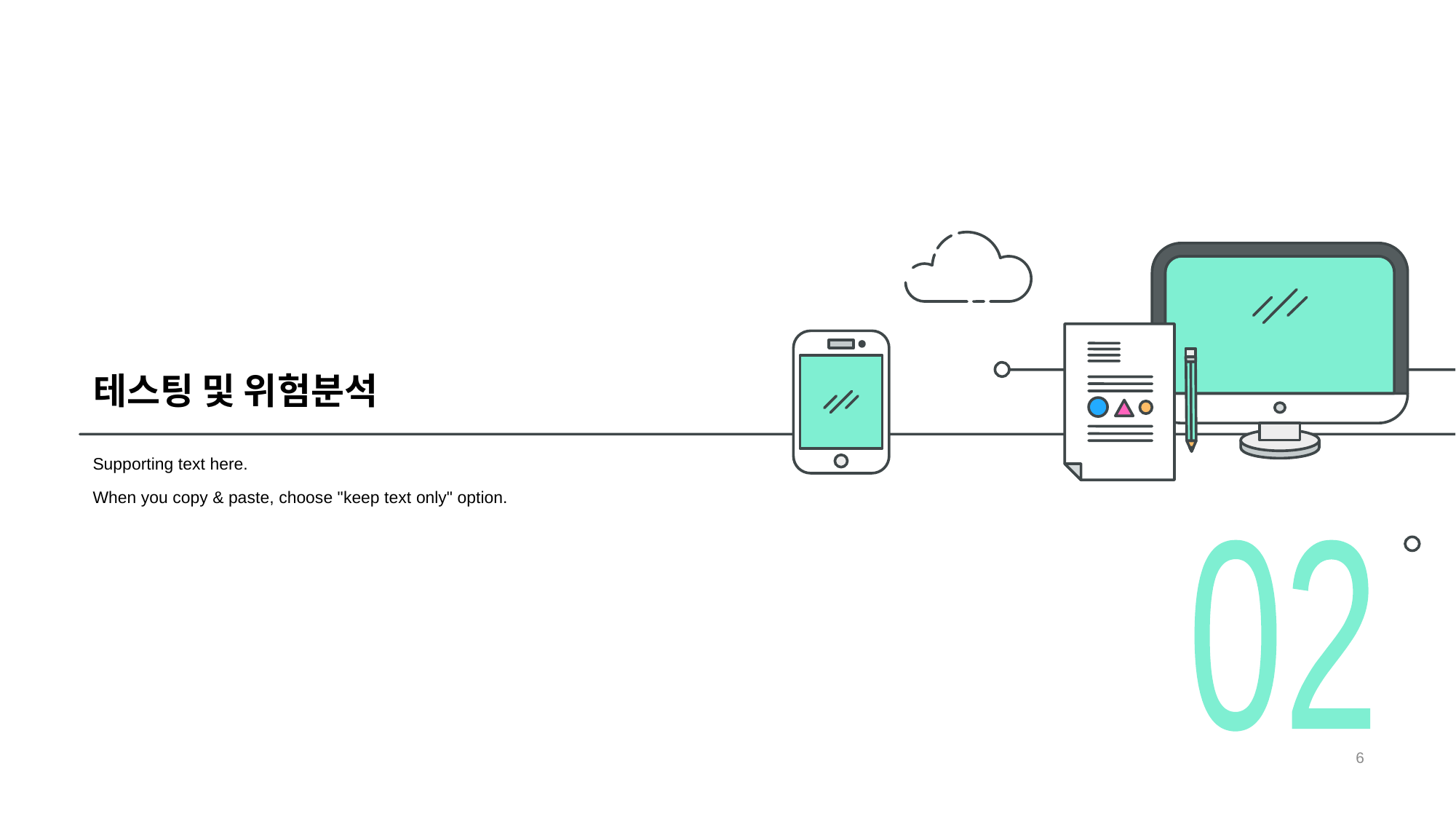

# 테스팅 및 위험분석
Supporting text here.
When you copy & paste, choose "keep text only" option.
02
6